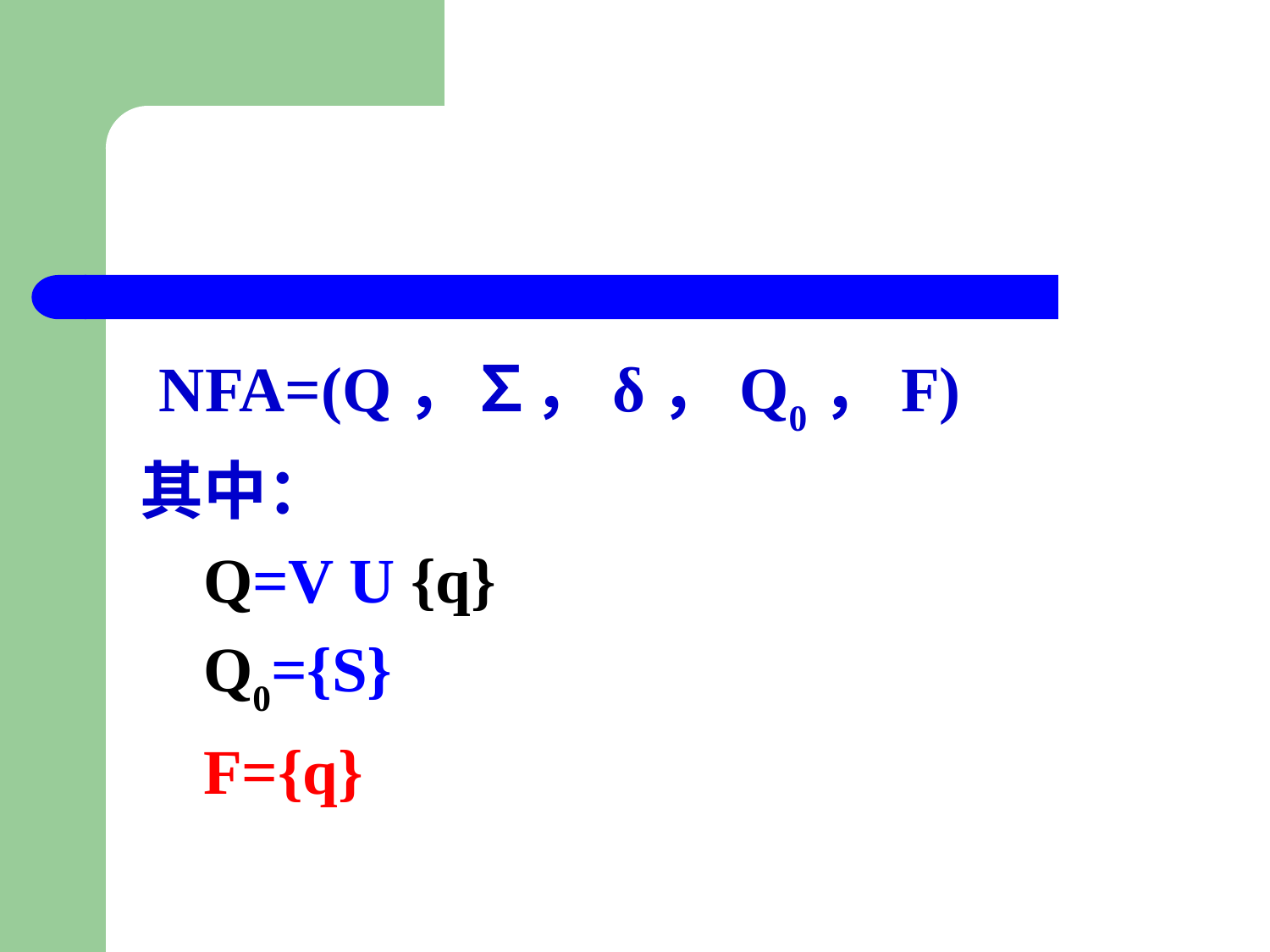

#
 NFA=(Q，∑，δ，Q0，F)
其中：
    Q=V U {q}
    Q0={S}
    F={q}